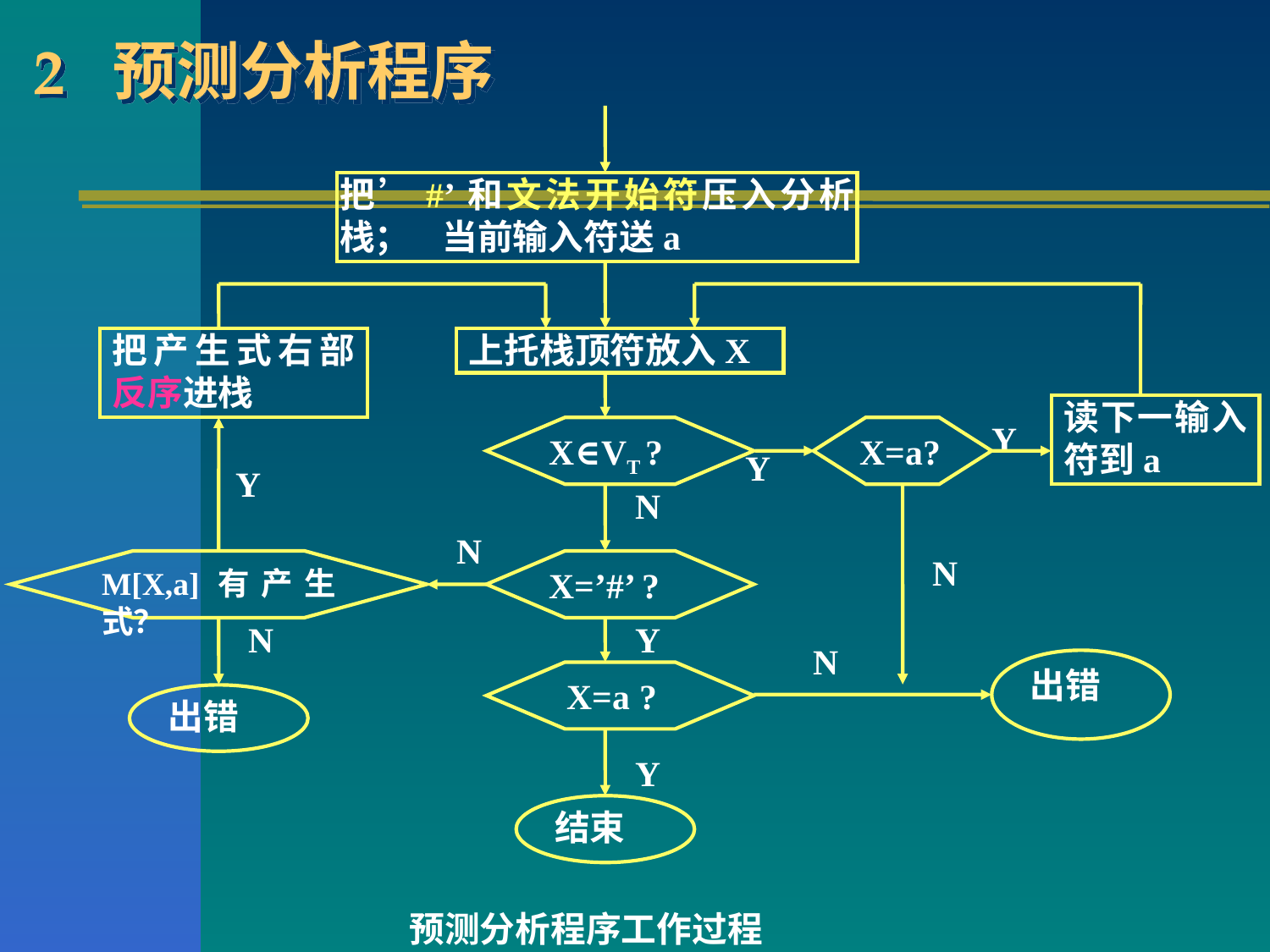

# 2  预测分析程序

把’#’和文法开始符压入分析栈；    当前输入符送a

把产生式右部反序进栈
上托栈顶符放入X

读下一输入符到a

X∈VT ?
X=a?
Y
 Y

  Y

N

N
M[X,a]有产生式？
X=’#’ ?
N

N

Y
N
出错
  X=a ?
出错

Y
结束
预测分析程序工作过程